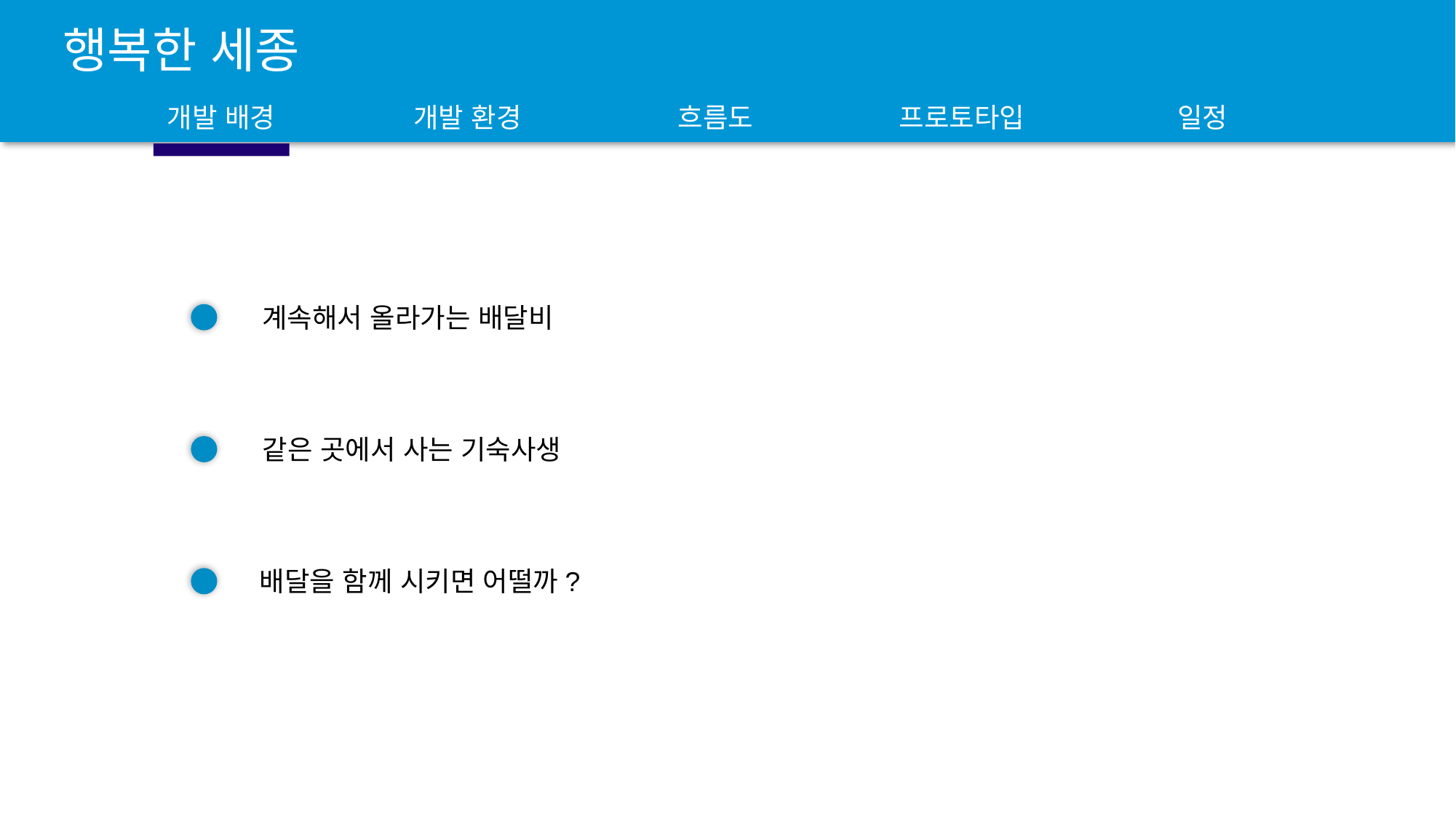

행복한 세종
개발 배경
개발 환경
흐름도
프로토타입
일정

계속해서 올라가는 배달비

같은 곳에서 사는 기숙사생

배달을 함께 시키면 어떨까?